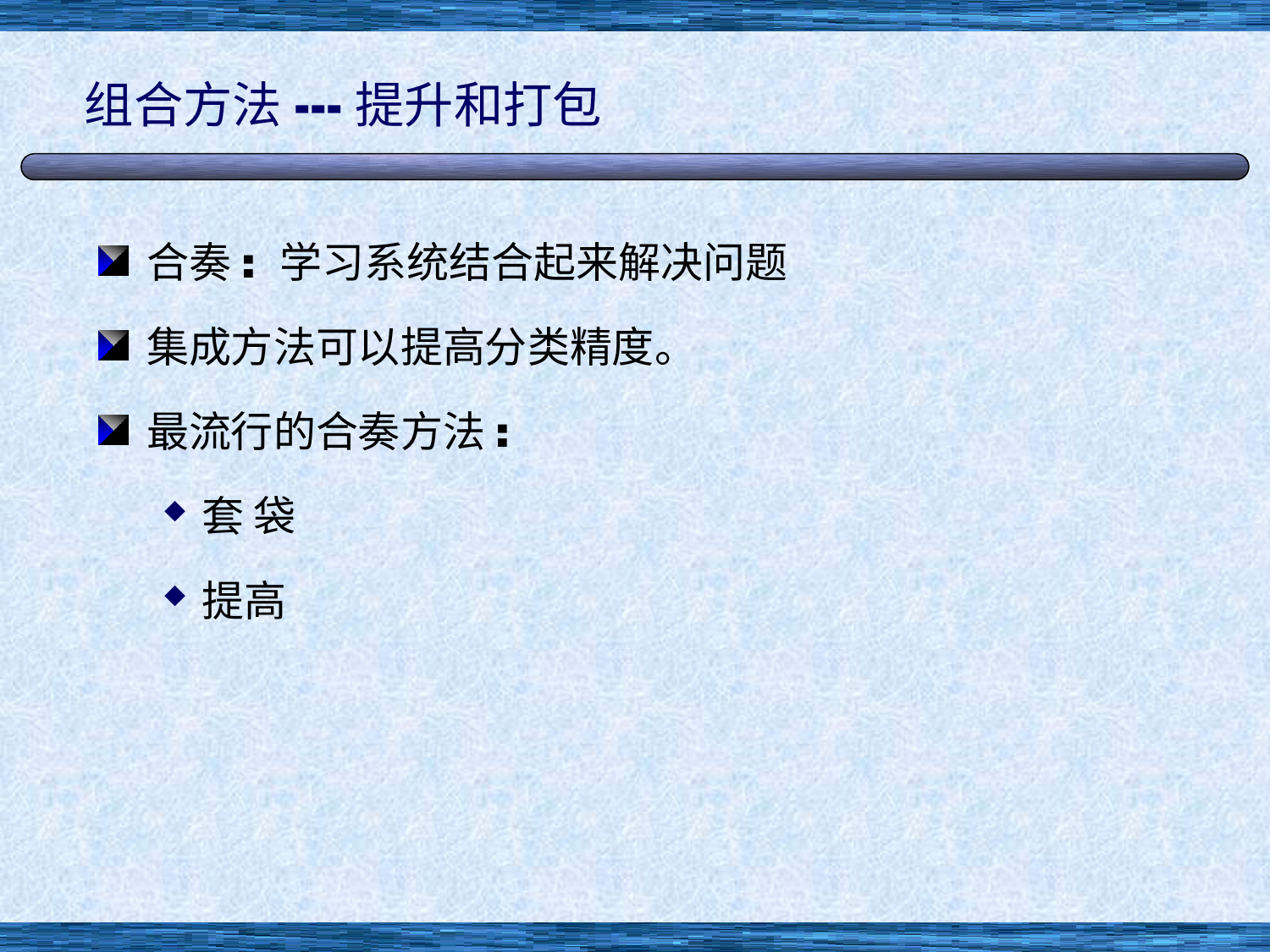

# 组合方法---提升和打包
合奏: 学习系统结合起来解决问题
集成方法可以提高分类精度。
最流行的合奏方法:
套 袋
提高